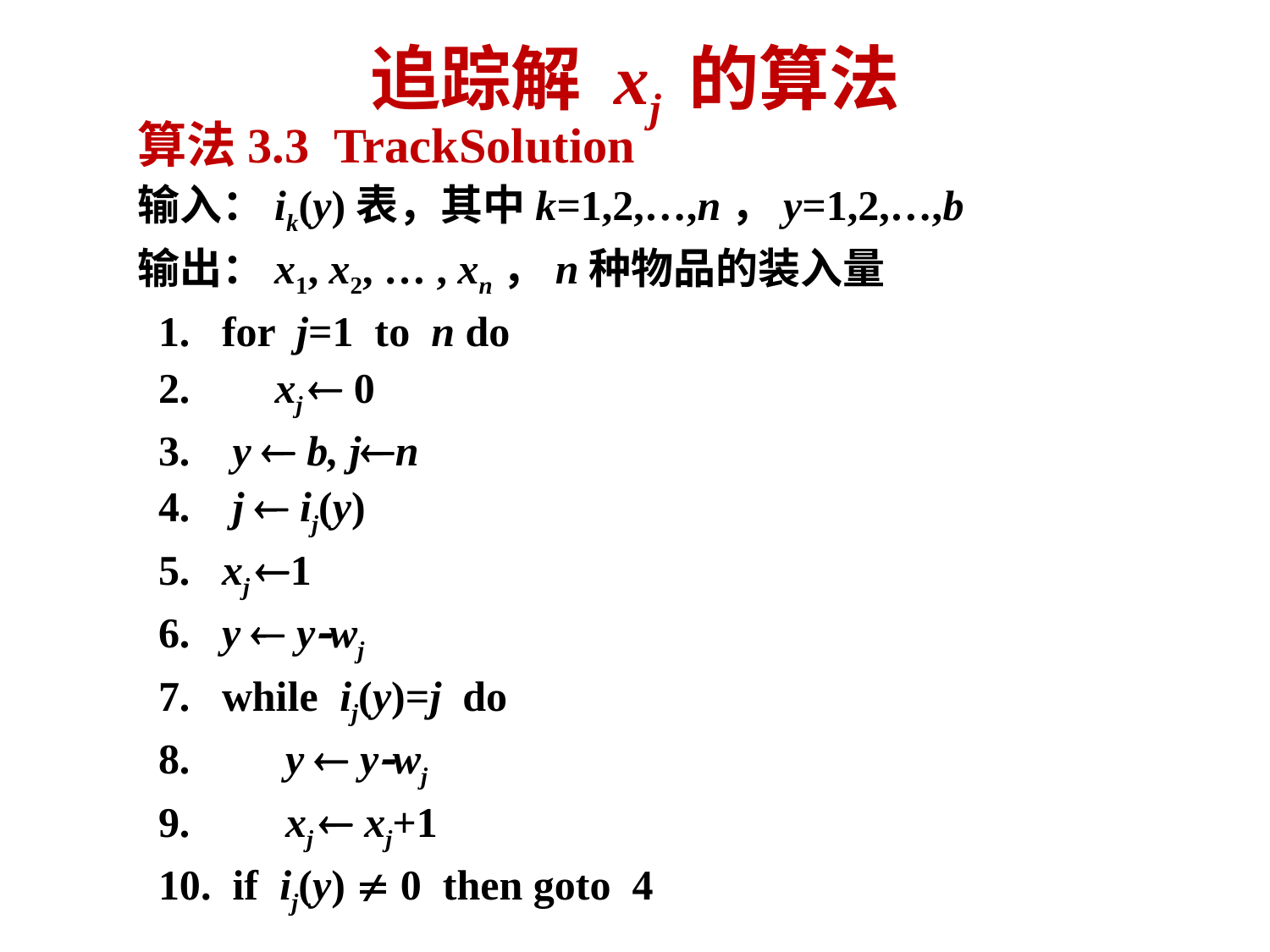

# 追踪解 xj 的算法
算法3.3  TrackSolution
输入：ik(y)表，其中k=1,2,…,n，y=1,2,…,b
输出：x1, x2, … , xn，n种物品的装入量
  1.   for  j=1  to  n do
  2.        xj ← 0
  3.    y ← b, j←n
  4.    j ← ij(y)
  5.   xj ←1
  6.   y ← y−wj
  7.   while  ij(y)=j  do
  8.         y ← y−wj
  9.         xj ← xj+1
  10.  if  ij(y) ≠ 0  then goto  4
24